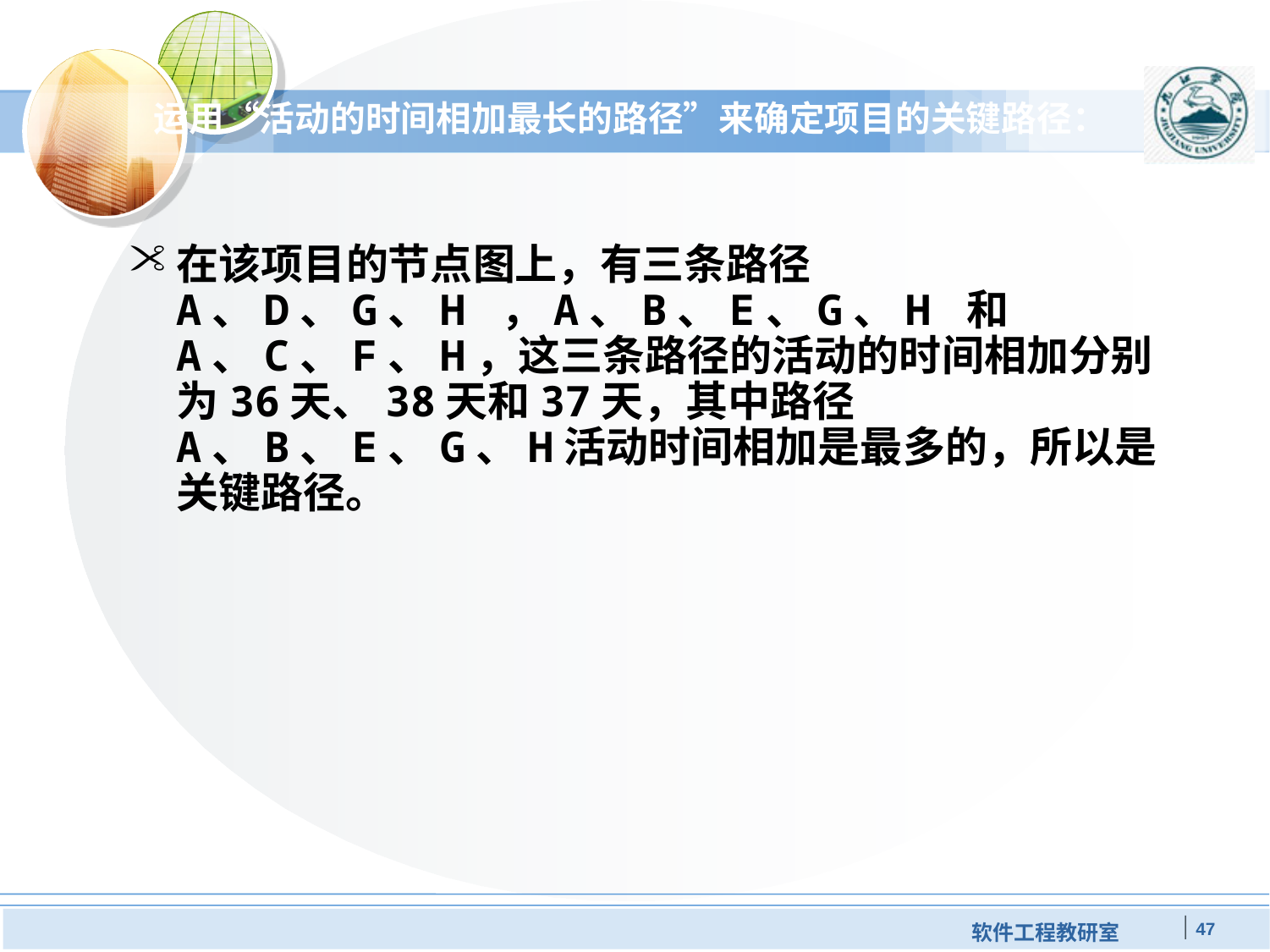

# 运用“活动的时间相加最长的路径”来确定项目的关键路径：
在该项目的节点图上，有三条路径A、D、G、H ，A、B、E、G、H 和A、C、F、H，这三条路径的活动的时间相加分别为36天、38天和37天，其中路径A、B、E、G、H活动时间相加是最多的，所以是关键路径。